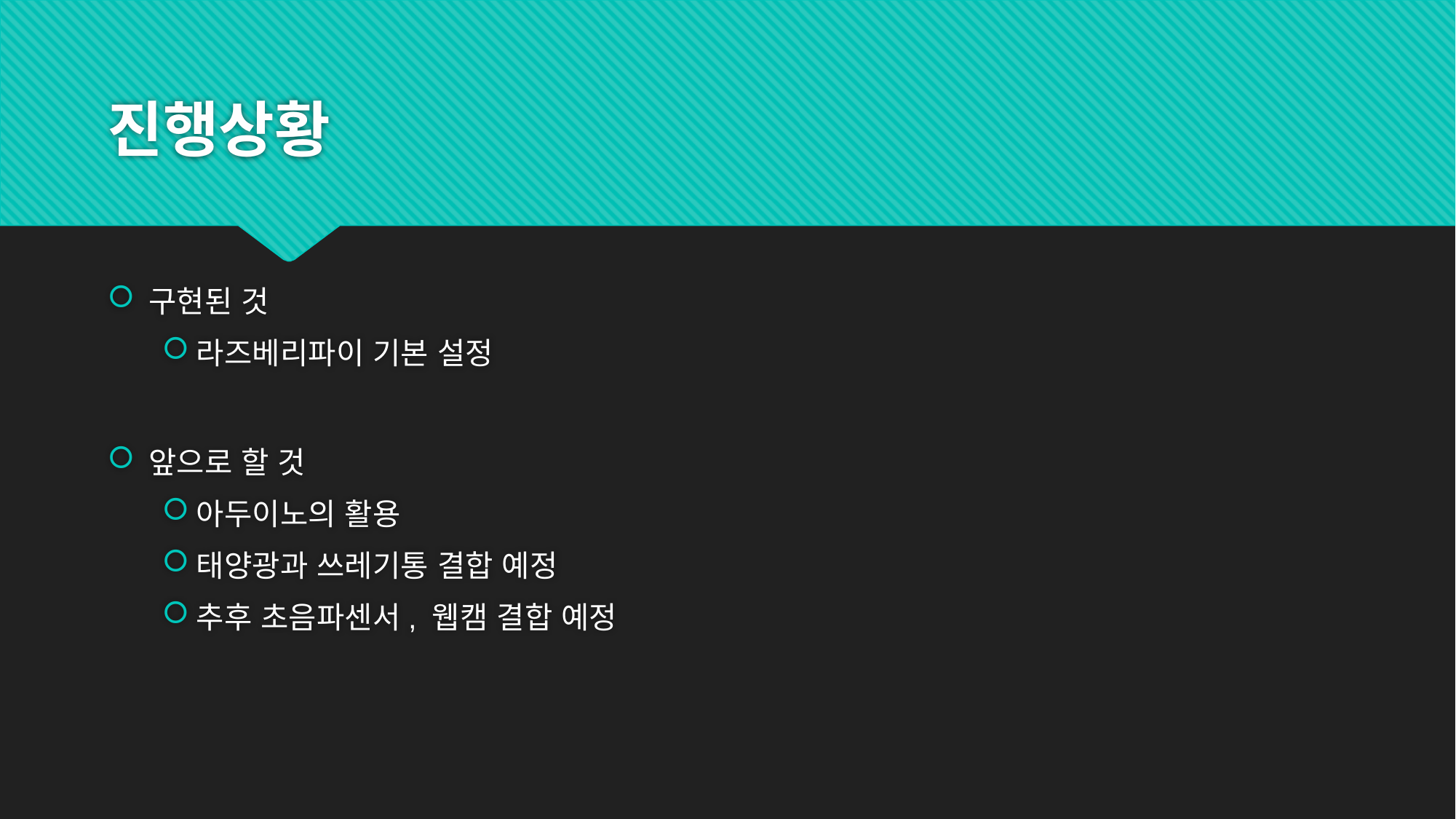

# 진행상황
구현된 것
라즈베리파이 기본 설정

앞으로 할 것
아두이노의 활용
태양광과 쓰레기통 결합 예정
추후 초음파센서, 웹캠 결합 예정